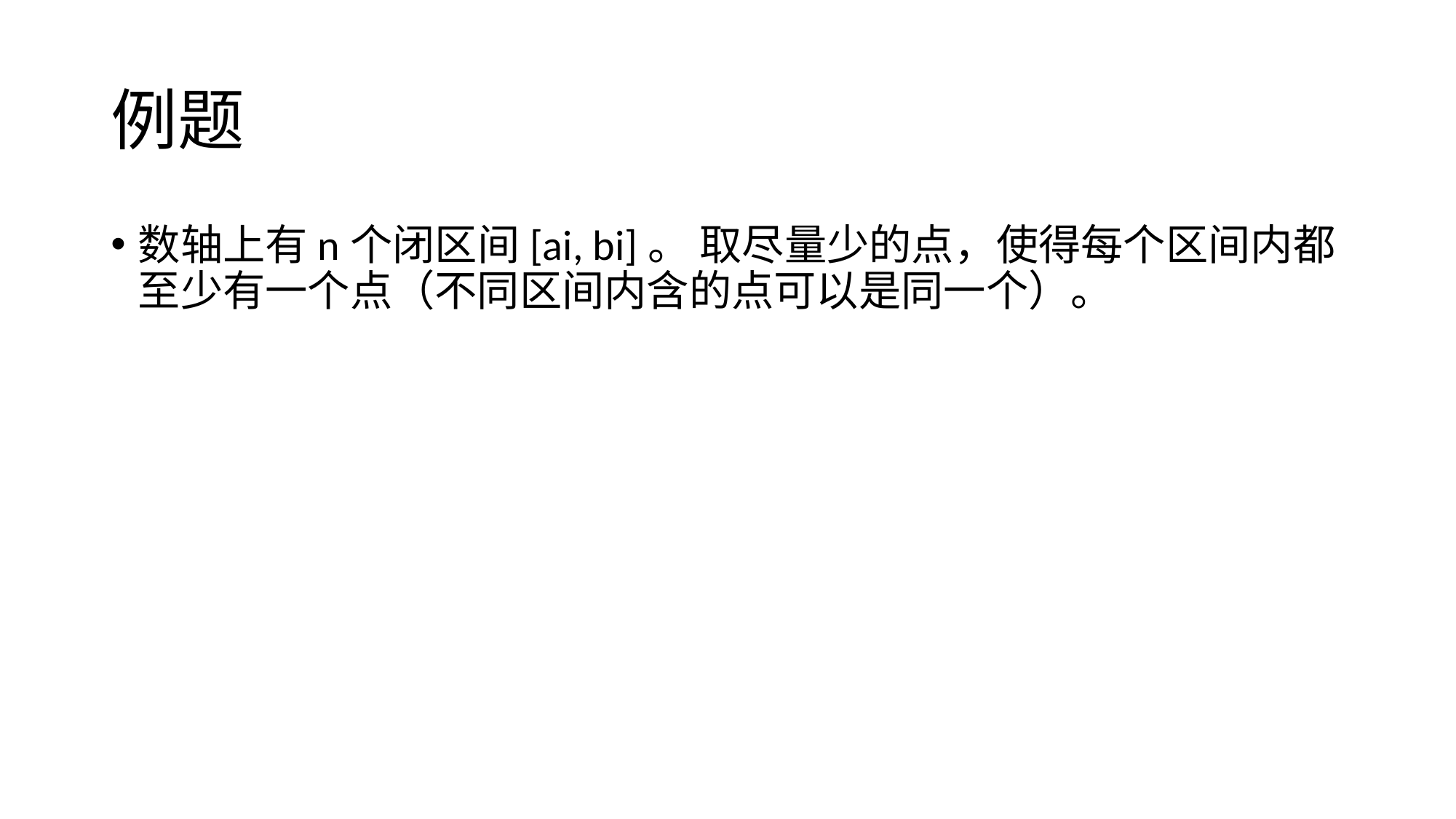

# 例题
数轴上有n个闭区间[ai, bi]。 取尽量少的点，使得每个区间内都至少有一个点（不同区间内含的点可以是同一个）。